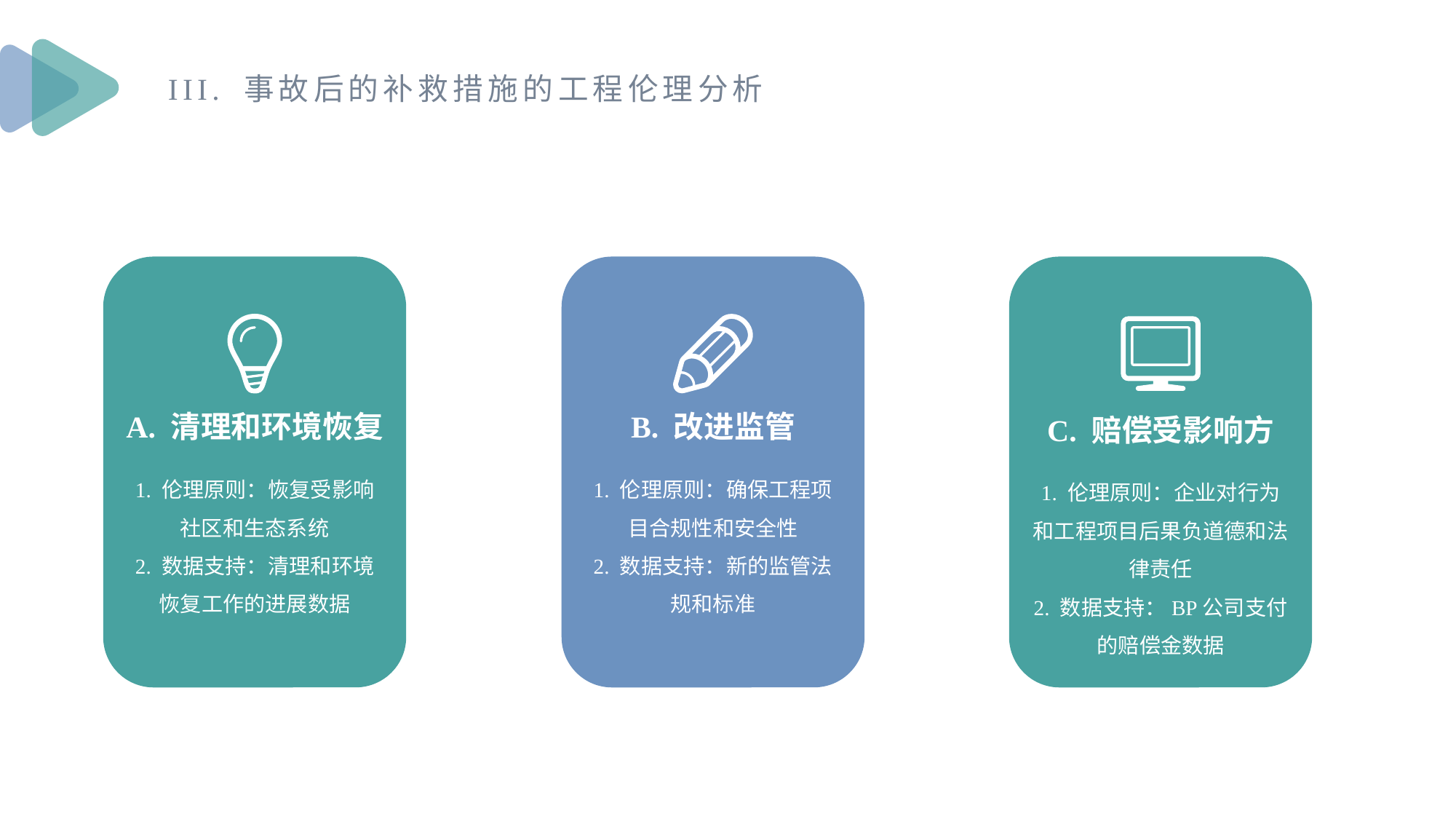

III. 事故后的补救措施的工程伦理分析

A. 清理和环境恢复
B. 改进监管
C. 赔偿受影响方
1. 伦理原则：恢复受影响社区和生态系统
2. 数据支持：清理和环境恢复工作的进展数据
1. 伦理原则：确保工程项目合规性和安全性
2. 数据支持：新的监管法规和标准
1. 伦理原则：企业对行为和工程项目后果负道德和法律责任
2. 数据支持：BP公司支付的赔偿金数据